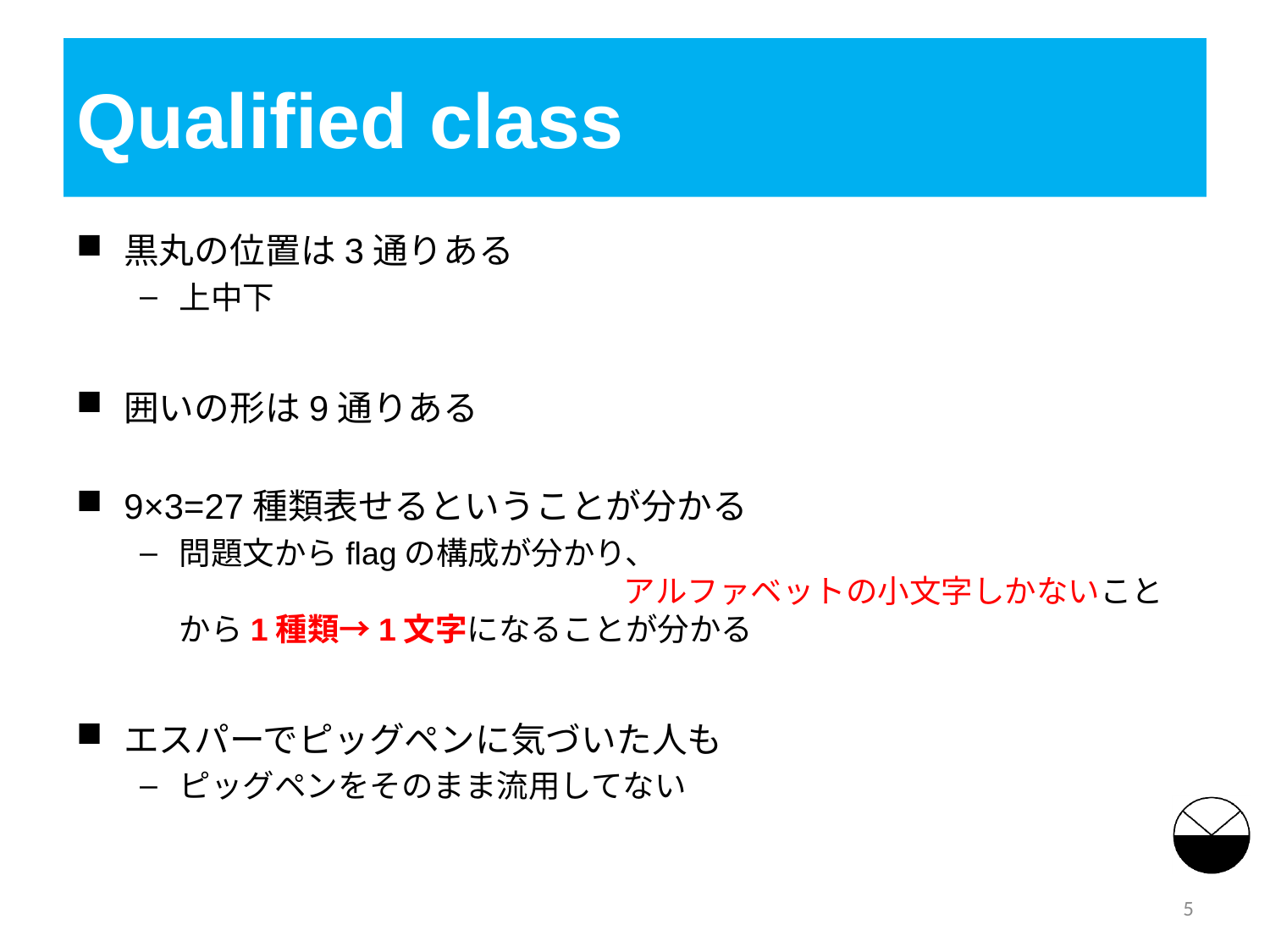

# Qualified class
黒丸の位置は3通りある
上中下

囲いの形は9通りある

9×3=27種類表せるということが分かる
問題文からflagの構成が分かり、　　　　　　　　　　　　　　　　　　　　　　　　　　　　　　アルファベットの小文字しかないことから1種類→1文字になることが分かる

エスパーでピッグペンに気づいた人も
ピッグペンをそのまま流用してない
5